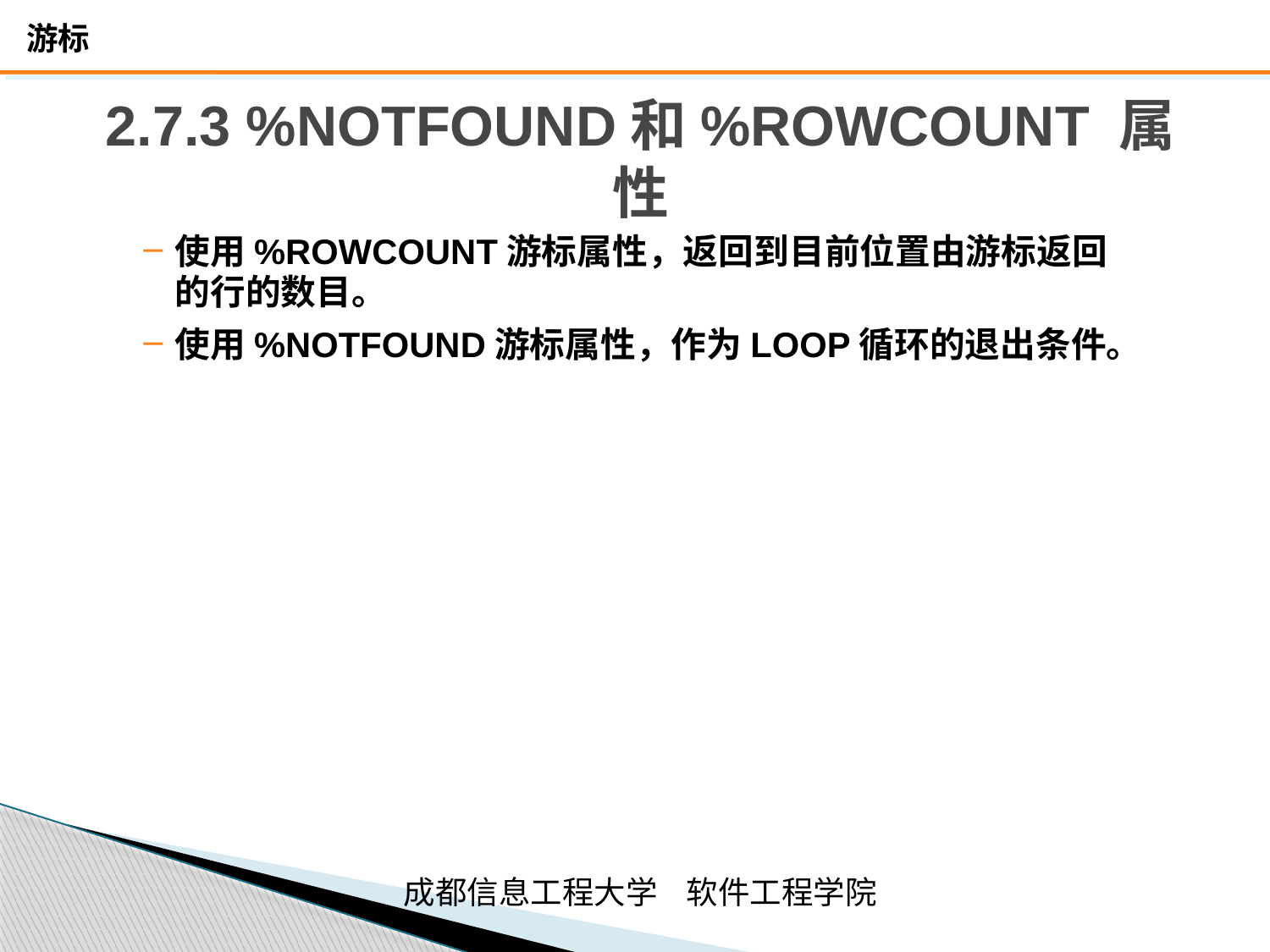

# 2.7.3 %NOTFOUND和%ROWCOUNT 属性
使用%ROWCOUNT游标属性，返回到目前位置由游标返回的行的数目。
使用%NOTFOUND游标属性，作为LOOP循环的退出条件。